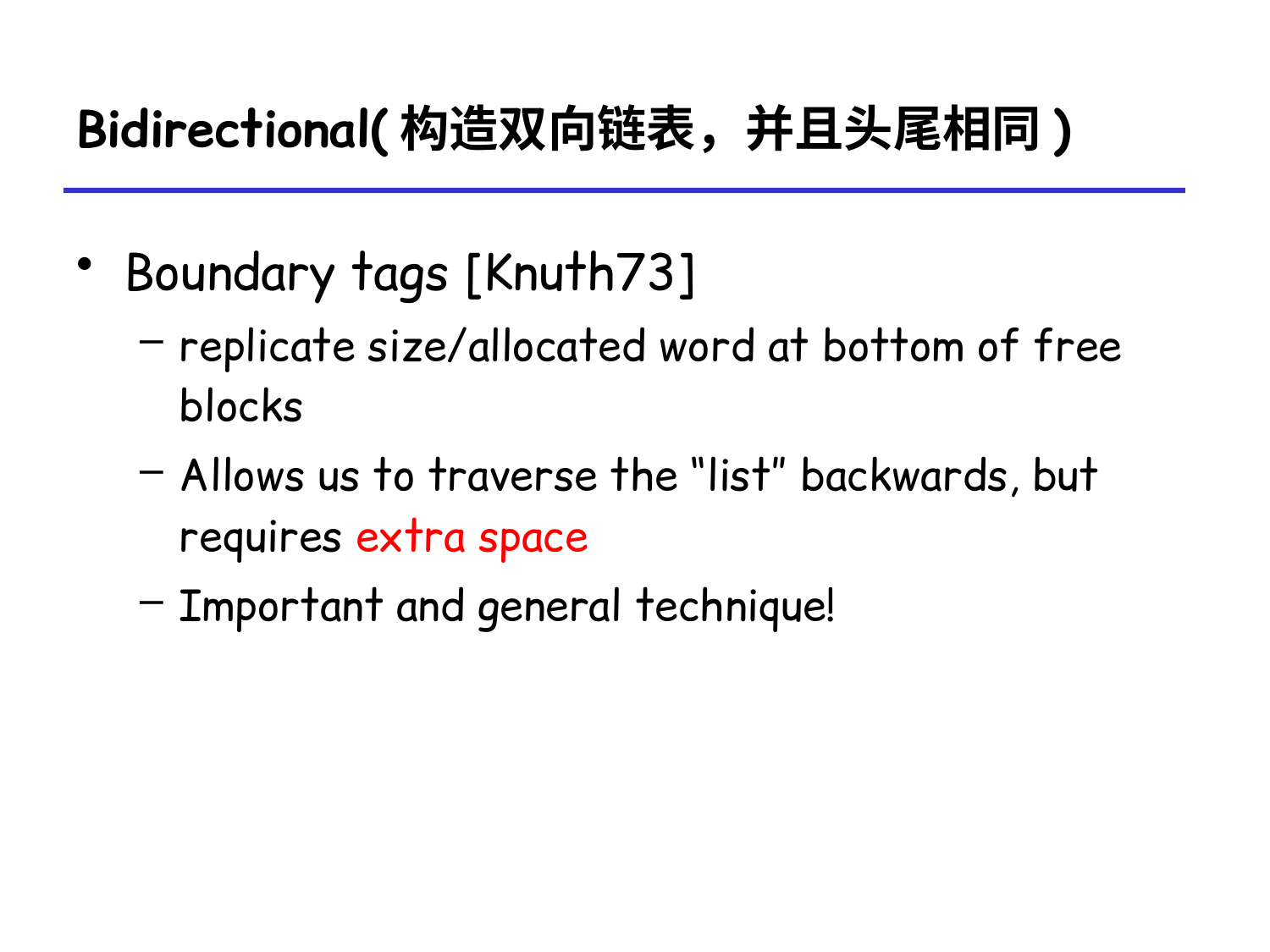

# Bidirectional(构造双向链表，并且头尾相同)
Boundary tags [Knuth73]
replicate size/allocated word at bottom of free blocks
Allows us to traverse the “list” backwards, but requires extra space
Important and general technique!
66